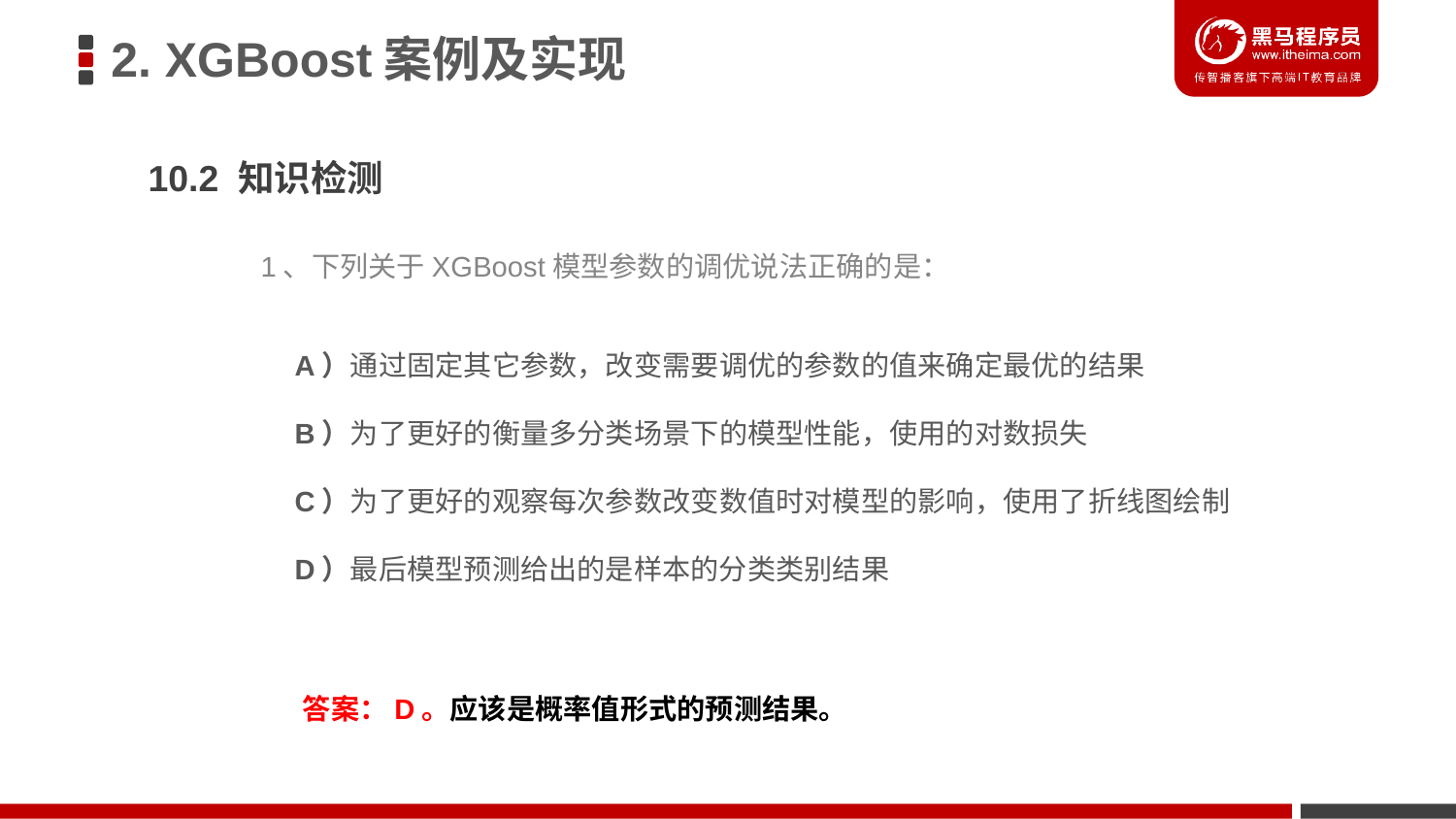

2. XGBoost案例及实现
10.2 知识检测
1、下列关于XGBoost模型参数的调优说法正确的是：
A）通过固定其它参数，改变需要调优的参数的值来确定最优的结果

B）为了更好的衡量多分类场景下的模型性能，使用的对数损失

C）为了更好的观察每次参数改变数值时对模型的影响，使用了折线图绘制

D）最后模型预测给出的是样本的分类类别结果
答案：D。应该是概率值形式的预测结果。